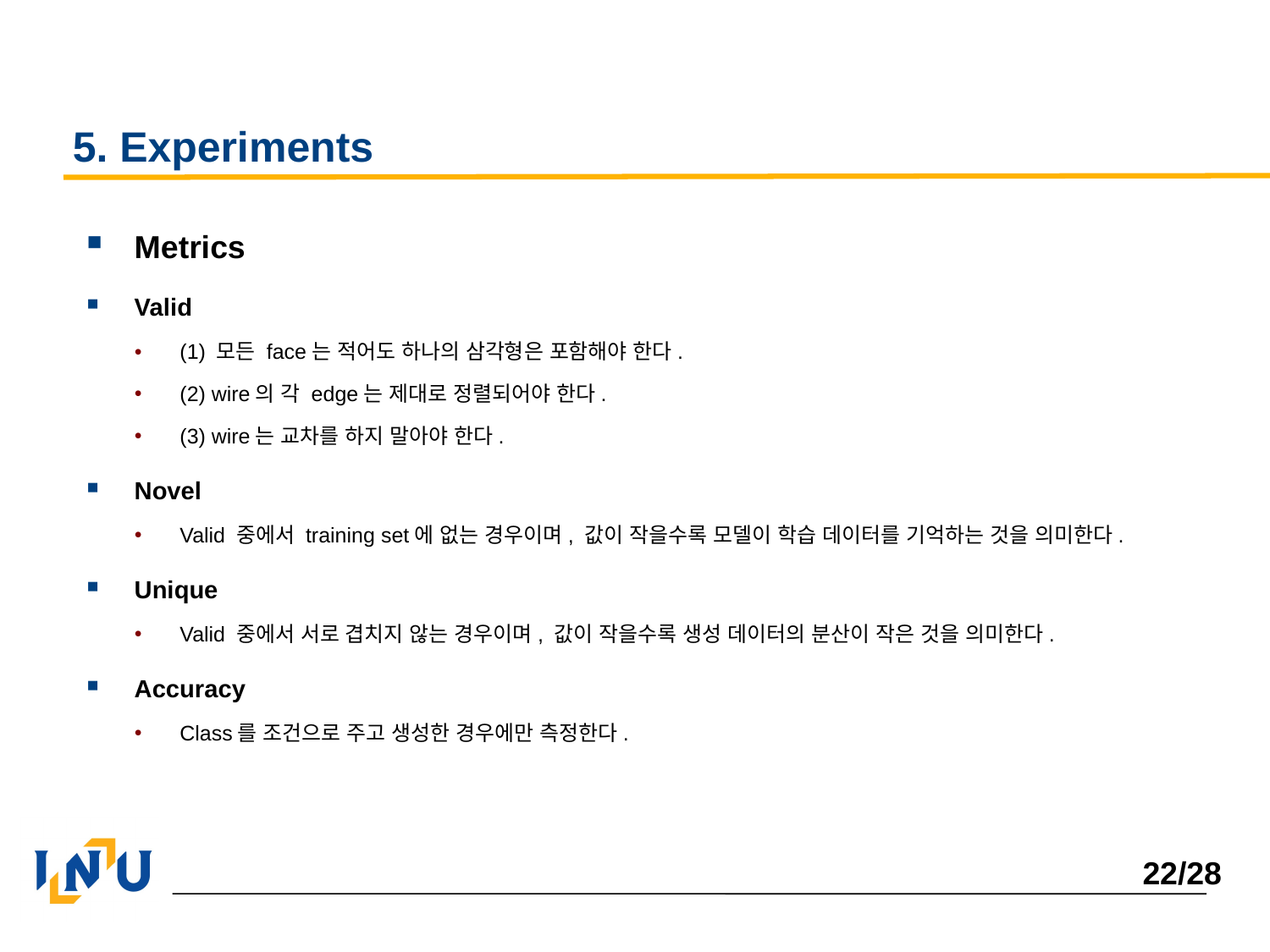

# 5. Experiments
Metrics
Valid
(1) 모든 face는 적어도 하나의 삼각형은 포함해야 한다.
(2) wire의 각 edge는 제대로 정렬되어야 한다.
(3) wire는 교차를 하지 말아야 한다.
Novel
Valid 중에서 training set에 없는 경우이며, 값이 작을수록 모델이 학습 데이터를 기억하는 것을 의미한다.
Unique
Valid 중에서 서로 겹치지 않는 경우이며, 값이 작을수록 생성 데이터의 분산이 작은 것을 의미한다.
Accuracy
Class를 조건으로 주고 생성한 경우에만 측정한다.